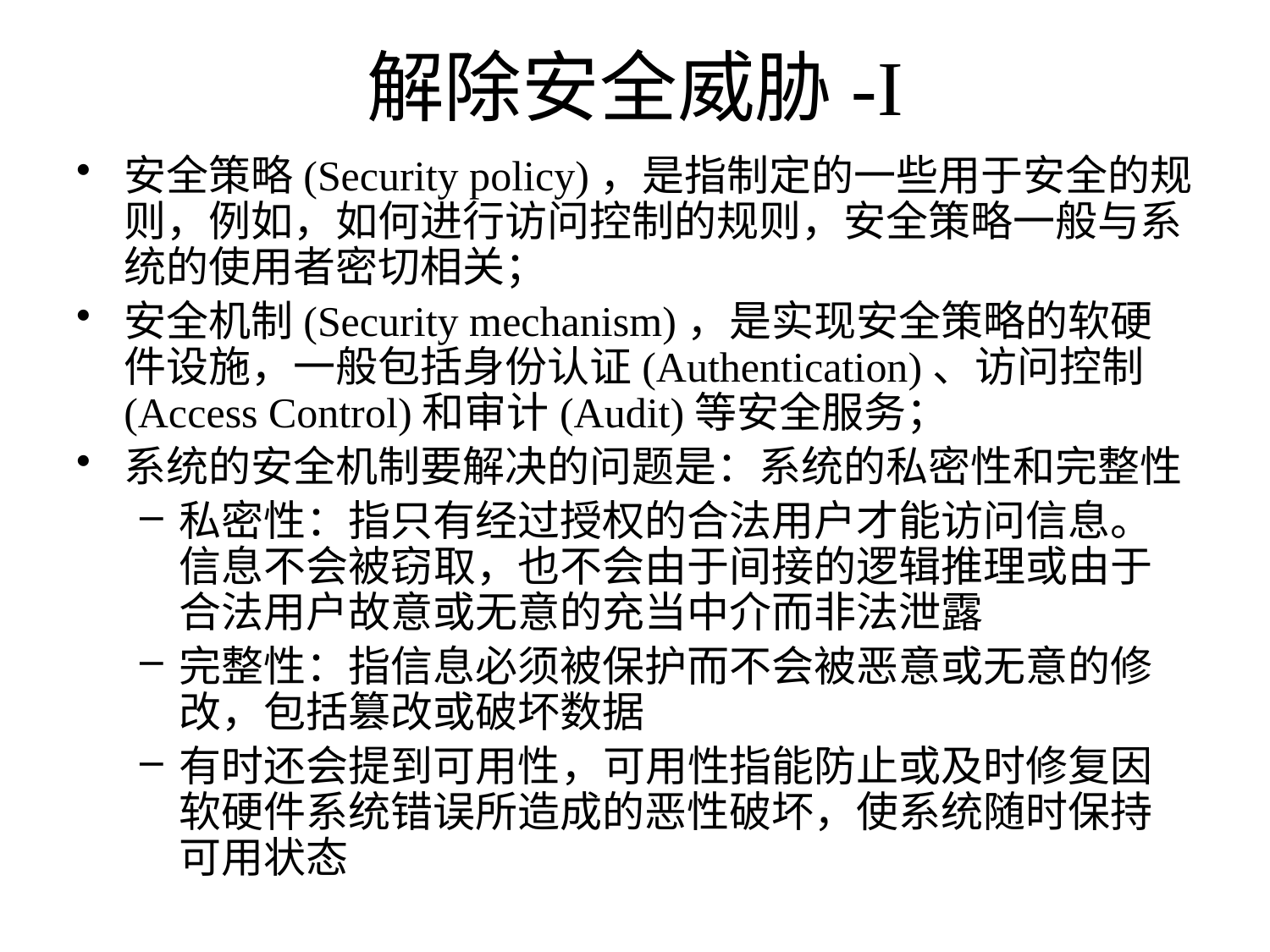

# 解除安全威胁-I
安全策略(Security policy)，是指制定的一些用于安全的规则，例如，如何进行访问控制的规则，安全策略一般与系统的使用者密切相关；
安全机制(Security mechanism)，是实现安全策略的软硬件设施，一般包括身份认证(Authentication)、访问控制(Access Control)和审计(Audit)等安全服务；
系统的安全机制要解决的问题是：系统的私密性和完整性
私密性：指只有经过授权的合法用户才能访问信息。信息不会被窃取，也不会由于间接的逻辑推理或由于合法用户故意或无意的充当中介而非法泄露
完整性：指信息必须被保护而不会被恶意或无意的修改，包括篡改或破坏数据
有时还会提到可用性，可用性指能防止或及时修复因软硬件系统错误所造成的恶性破坏，使系统随时保持可用状态